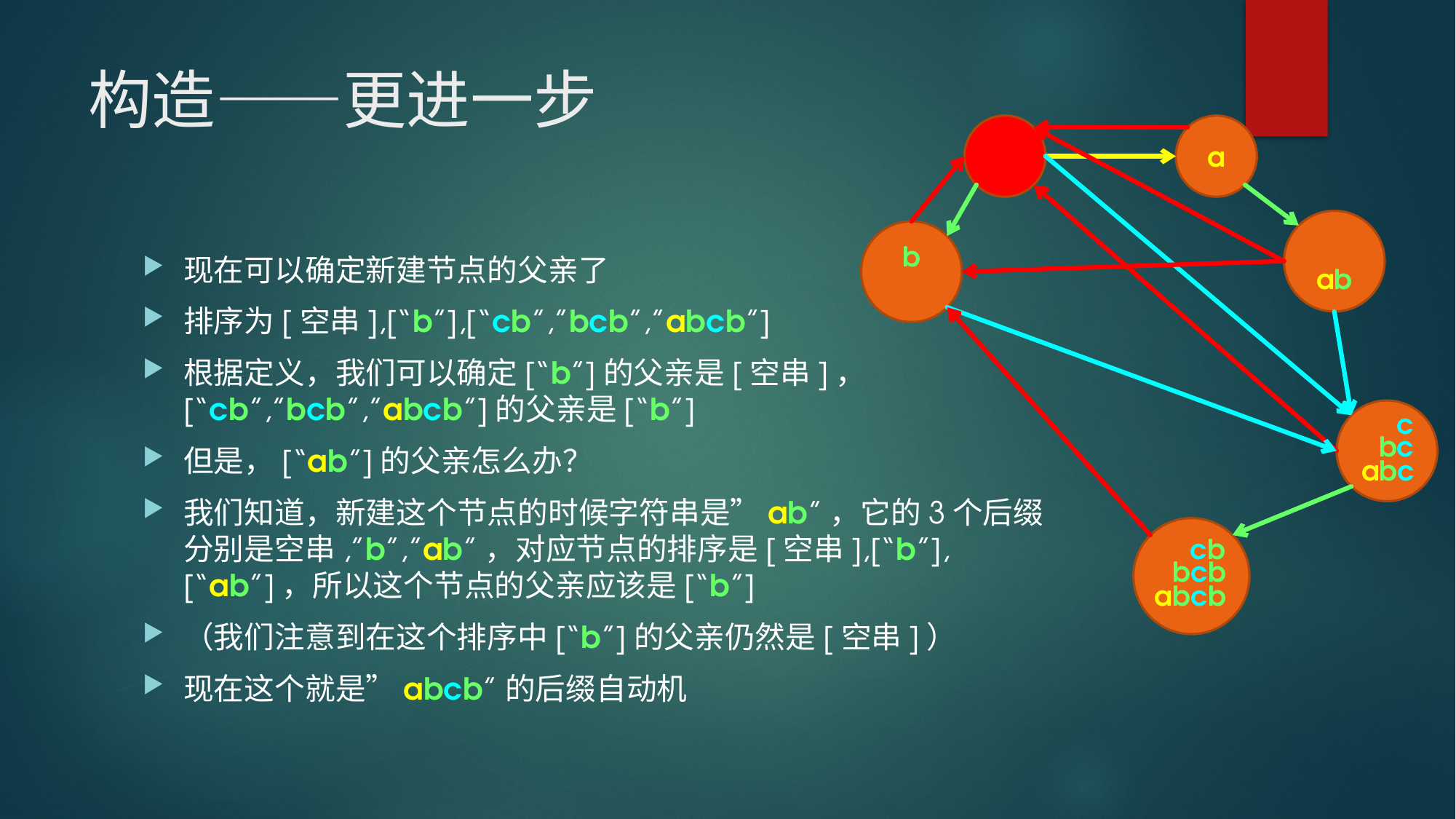

# 构造——更进一步

a

b
现在可以确定新建节点的父亲了
排序为[空串],[“b”],[“cb”,”bcb”,”abcb”]
根据定义，我们可以确定[“b”]的父亲是[空串]，[“cb”,”bcb”,”abcb”]的父亲是[“b”]
但是，[“ab”]的父亲怎么办？
我们知道，新建这个节点的时候字符串是”ab”，它的3个后缀分别是空串,”b”,”ab”，对应节点的排序是[空串],[“b”],[“ab”]，所以这个节点的父亲应该是[“b”]
（我们注意到在这个排序中[“b”]的父亲仍然是[空串]）
现在这个就是”abcb”的后缀自动机
ab

c
bc
abc

cb
bcb
abcb